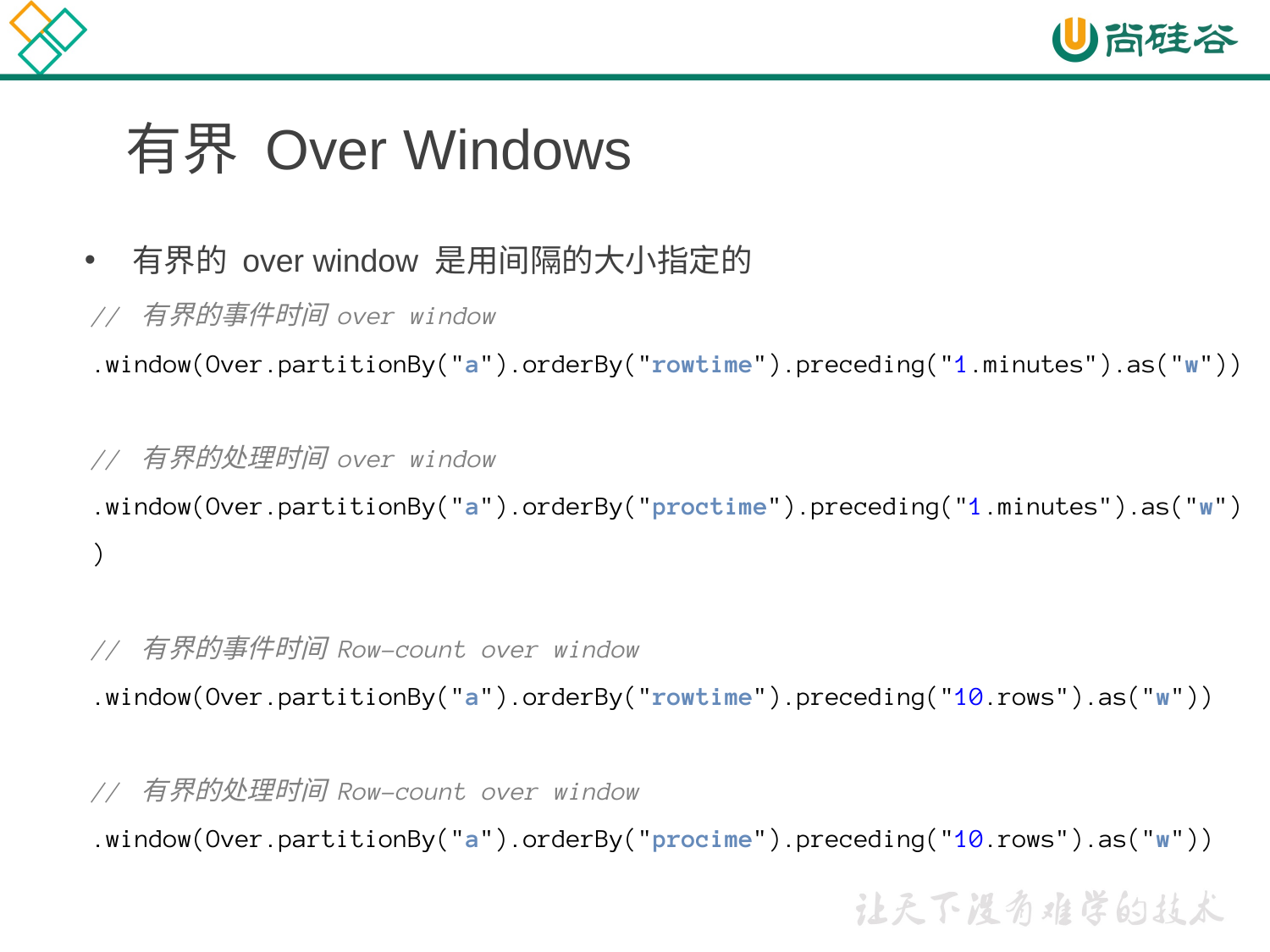

# 有界 Over Windows
有界的 over window 是用间隔的大小指定的
// 有界的事件时间 over window
.window(Over.partitionBy("a").orderBy("rowtime").preceding("1.minutes").as("w"))
// 有界的处理时间 over window
.window(Over.partitionBy("a").orderBy("proctime").preceding("1.minutes").as("w"))
// 有界的事件时间 Row-count over window
.window(Over.partitionBy("a").orderBy("rowtime").preceding("10.rows").as("w"))
// 有界的处理时间 Row-count over window
.window(Over.partitionBy("a").orderBy("procime").preceding("10.rows").as("w"))